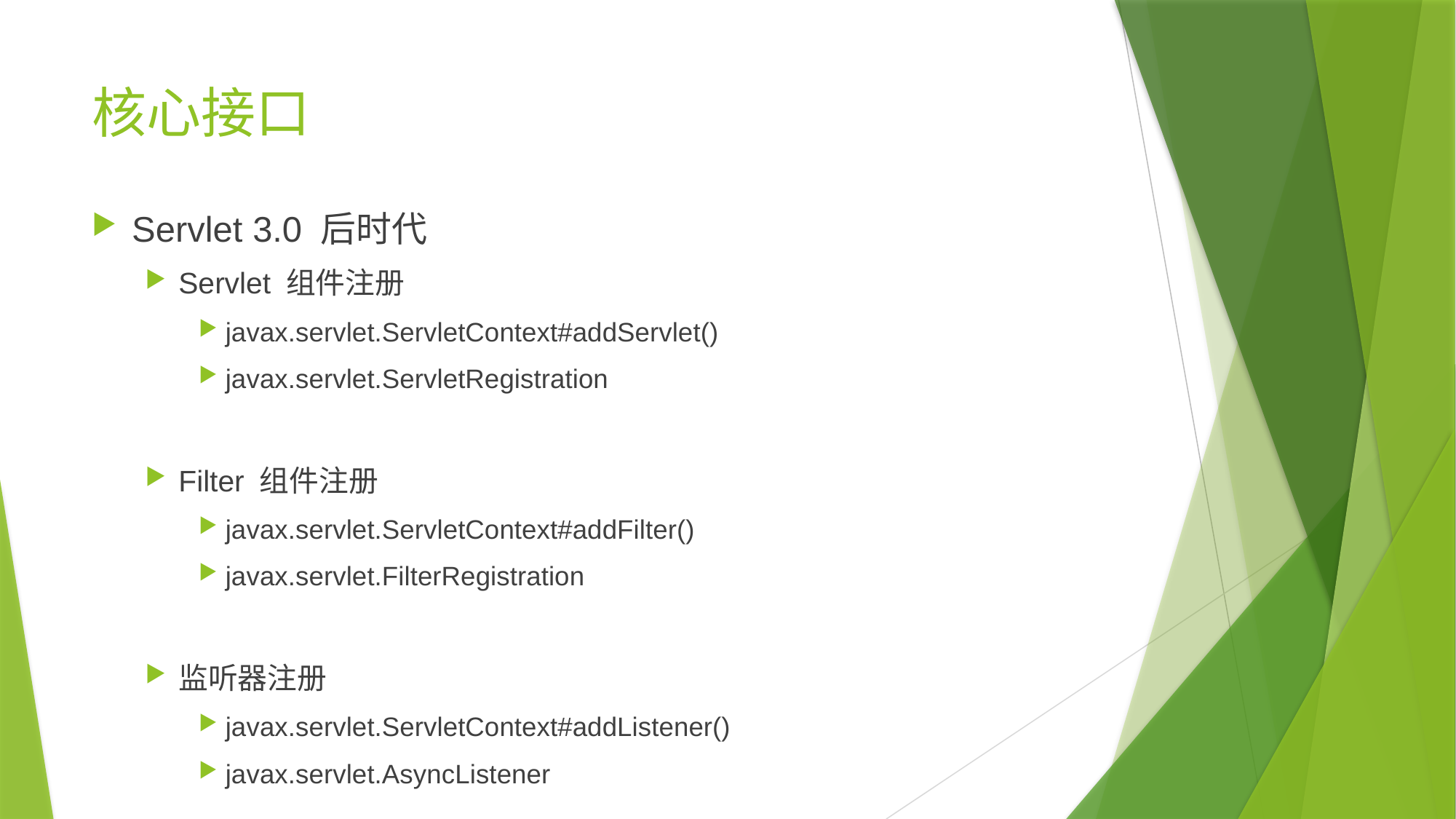

# 核心接口
Servlet 3.0 后时代
Servlet 组件注册
javax.servlet.ServletContext#addServlet()
javax.servlet.ServletRegistration

Filter 组件注册
javax.servlet.ServletContext#addFilter()
javax.servlet.FilterRegistration

监听器注册
javax.servlet.ServletContext#addListener()
javax.servlet.AsyncListener